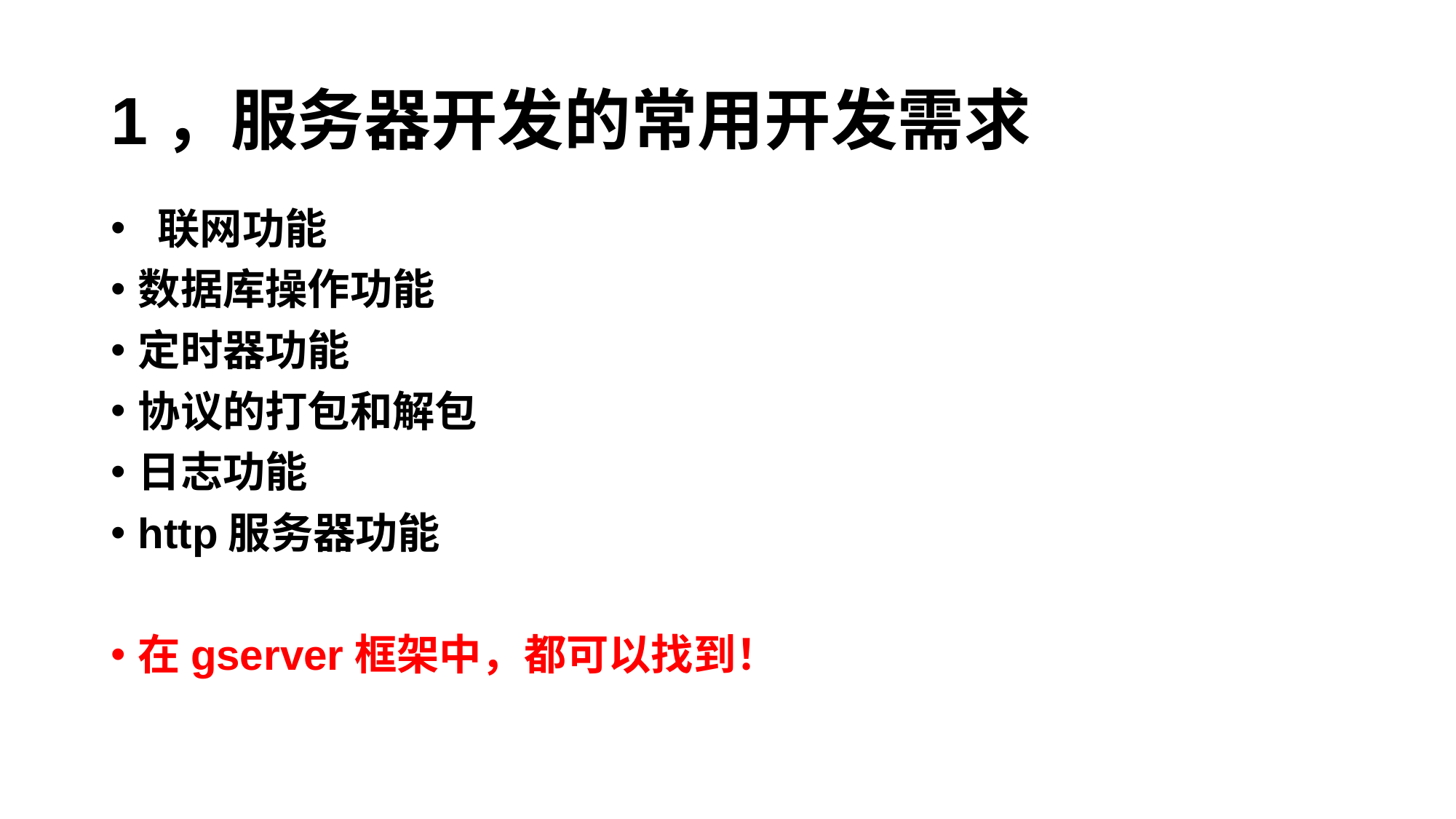

# 1，服务器开发的常用开发需求
 联网功能
数据库操作功能
定时器功能
协议的打包和解包
日志功能
http服务器功能

在gserver框架中，都可以找到！